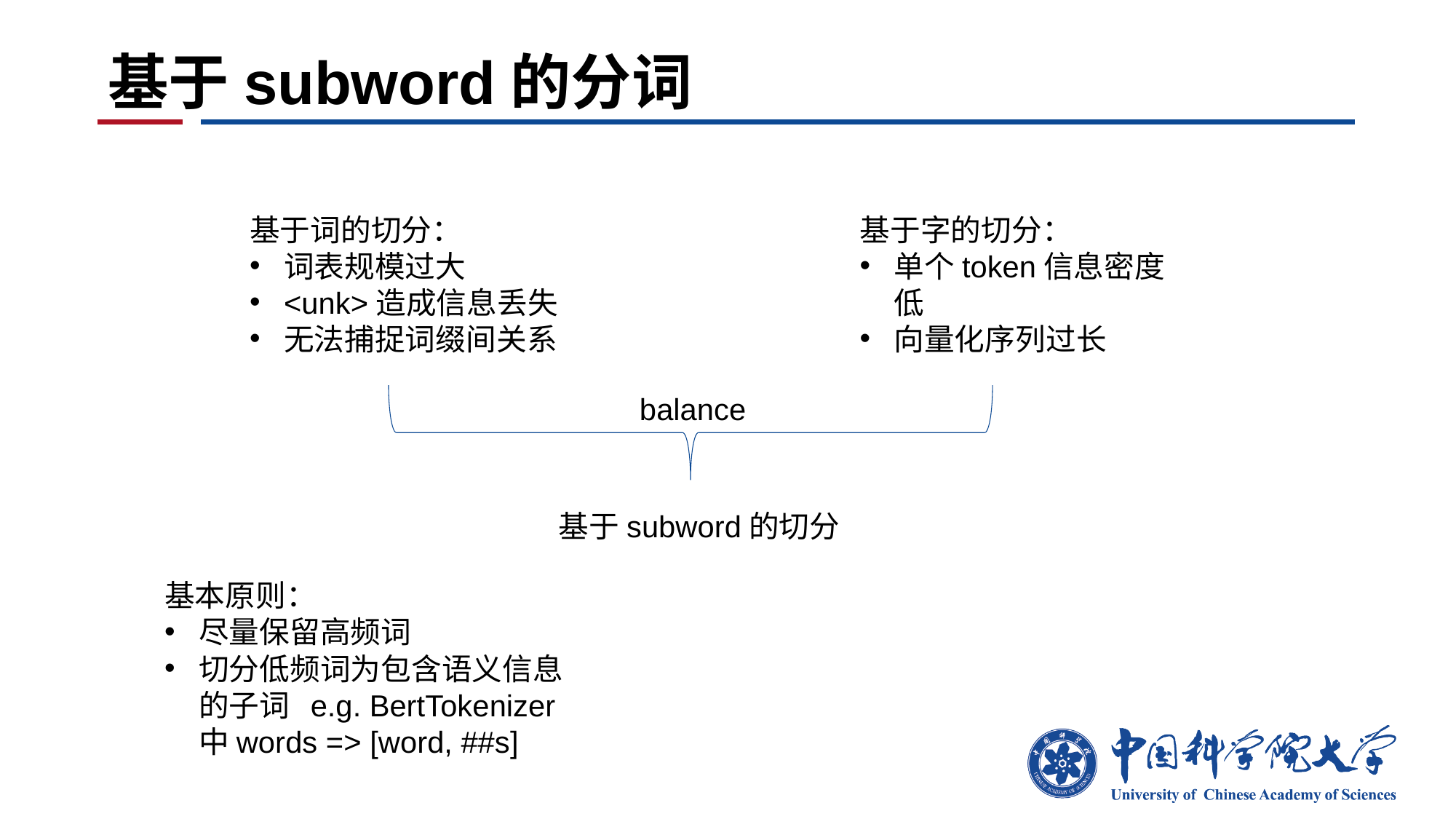

# 基于subword的分词

基于词的切分：
词表规模过大
<unk>造成信息丢失
无法捕捉词缀间关系
基于字的切分：
单个token信息密度低
向量化序列过长
balance
基于subword的切分
基本原则：
尽量保留高频词
切分低频词为包含语义信息的子词  e.g. BertTokenizer中words => [word, ##s]